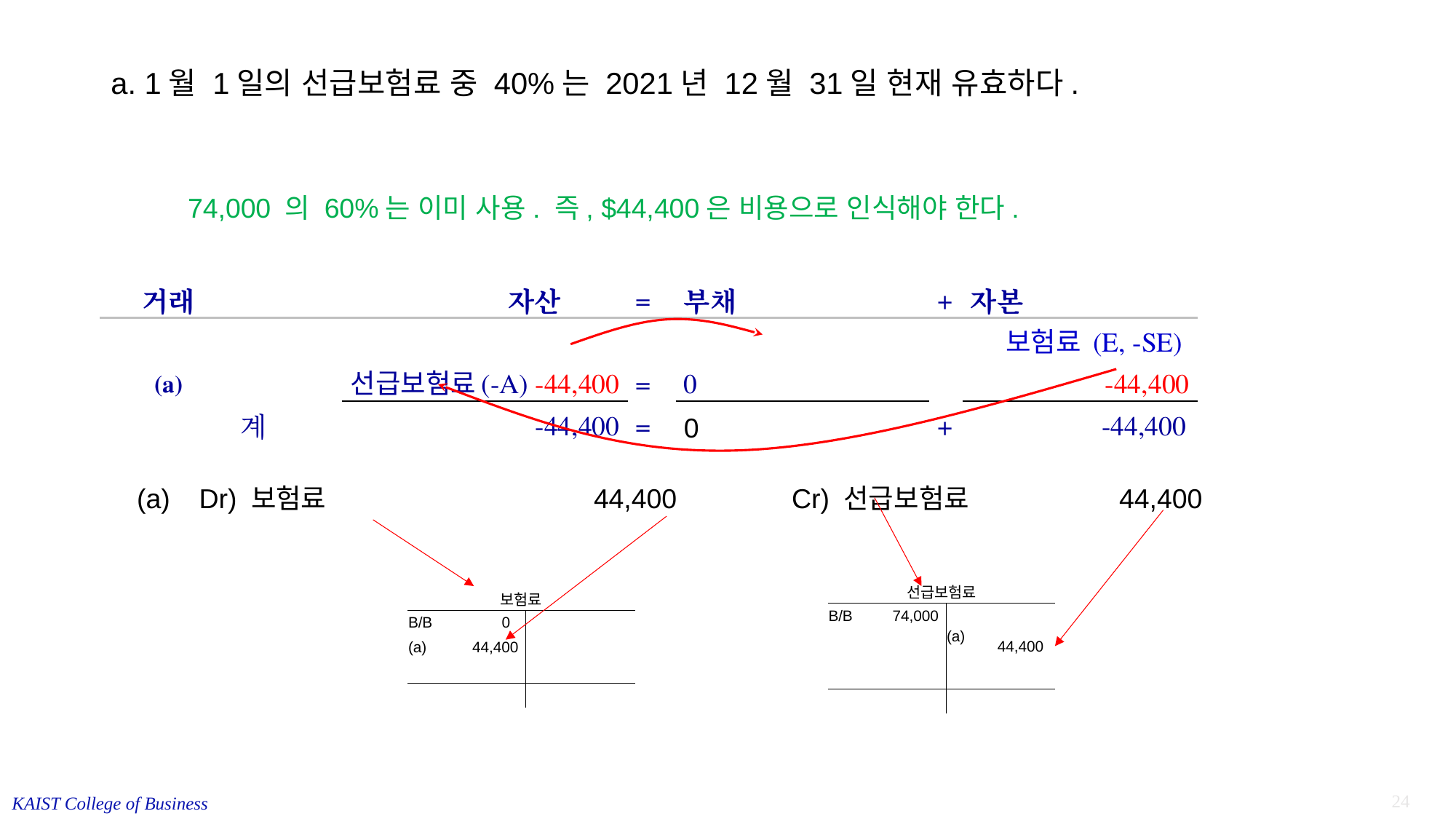

# a. 1월 1일의 선급보험료 중 40%는 2021년 12월 31일 현재 유효하다.
74,000 의 60%는 이미 사용. 즉, $44,400은 비용으로 인식해야 한다.
|  |  |  |  |  |  |  |  |  |  |  |  |  |  |  |
| --- | --- | --- | --- | --- | --- | --- | --- | --- | --- | --- | --- | --- | --- | --- |
| 거래 |  |  |  |  |  | 자산 |  |  | = | 부채 | + | 자본 |  |  |
| (a) |  |  |  |  | 선급보험료(-A) -44,400 |  |  |  | = | 0 |  | 보험료 (E, -SE) -44,400 |  |  |
|  |  |  |  | 계 | -44,400 |  |  |  | = | 0 | + | -44,400 |  |  |
|  |  |  |  |  |  |  |  |  |  |  |  |  |  |  |

(a)	 Dr) 보험료	   	44,400      		Cr) 선급보험료		44,400
| 선급보험료 |  |  |  |
| --- | --- | --- | --- |
| B/B | 74,000 |  |  |
|  |  | (a) | 44,400 |
|  |  |  |  |
|  |  |  |  |
| 보험료 |  |  |  |
| --- | --- | --- | --- |
| B/B | 0 |  |  |
| (a) | 44,400 |  |  |
|  |  |  |  |
|  |  |  |  |